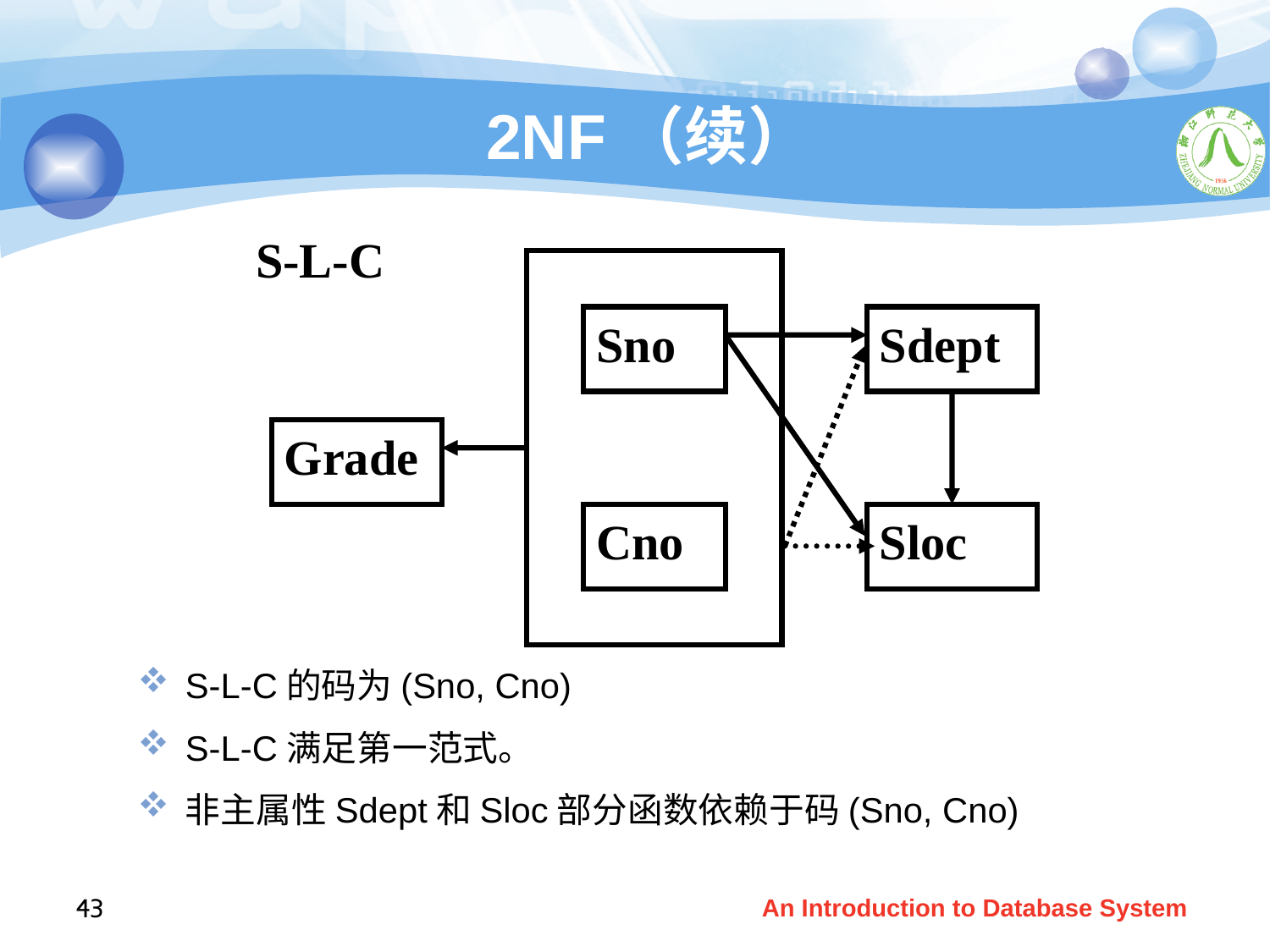

# 2NF（续）
S-L-C

Sno
Sdept

S-L-C的码为(Sno, Cno)
S-L-C满足第一范式。
非主属性Sdept和Sloc部分函数依赖于码(Sno, Cno)

Grade

Cno
Sloc

43
An Introduction to Database System